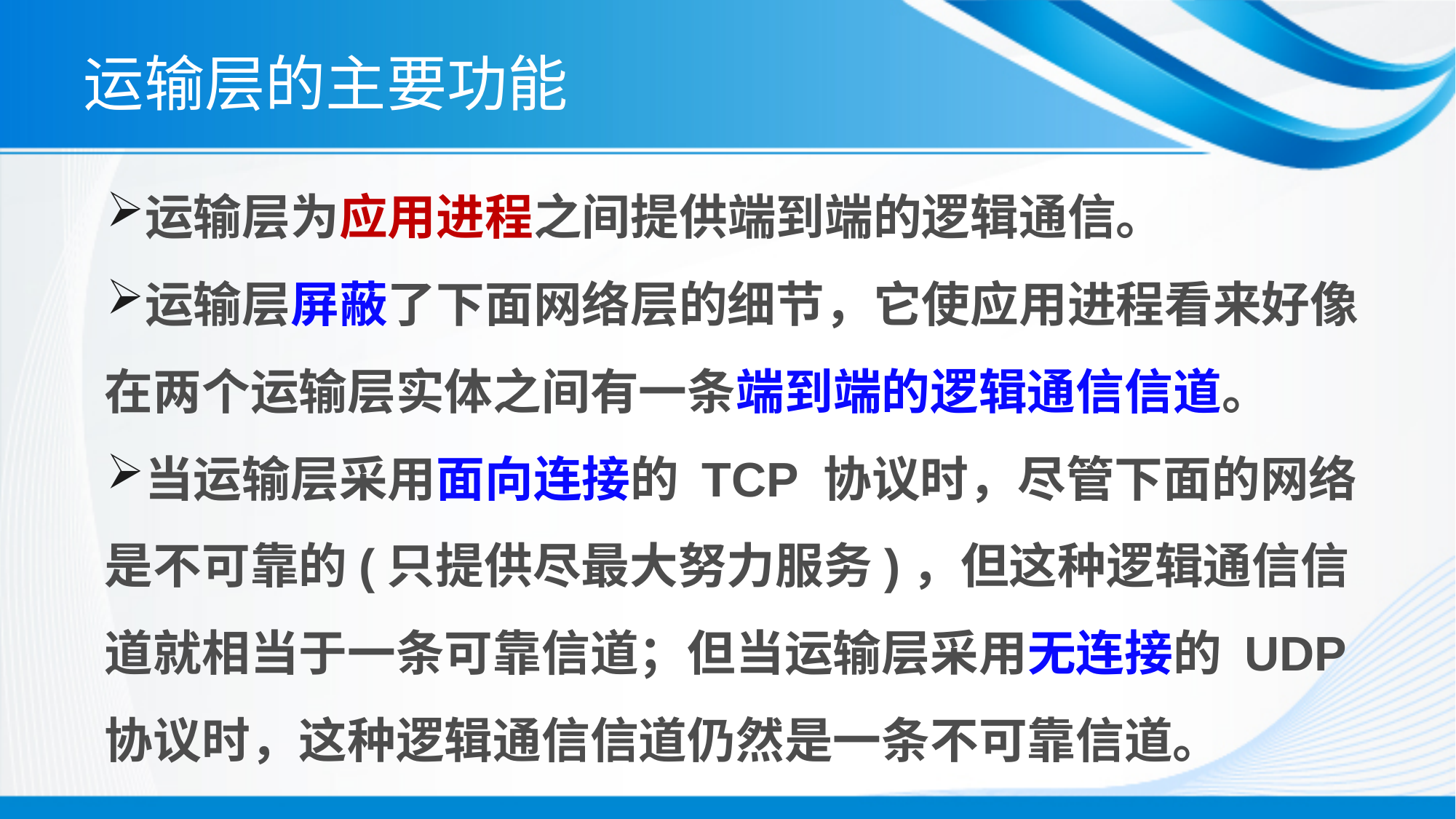

# 运输层的主要功能
运输层为应用进程之间提供端到端的逻辑通信。
运输层屏蔽了下面网络层的细节，它使应用进程看来好像在两个运输层实体之间有一条端到端的逻辑通信信道。
当运输层采用面向连接的 TCP 协议时，尽管下面的网络是不可靠的(只提供尽最大努力服务)，但这种逻辑通信信道就相当于一条可靠信道；但当运输层采用无连接的 UDP 协议时，这种逻辑通信信道仍然是一条不可靠信道。